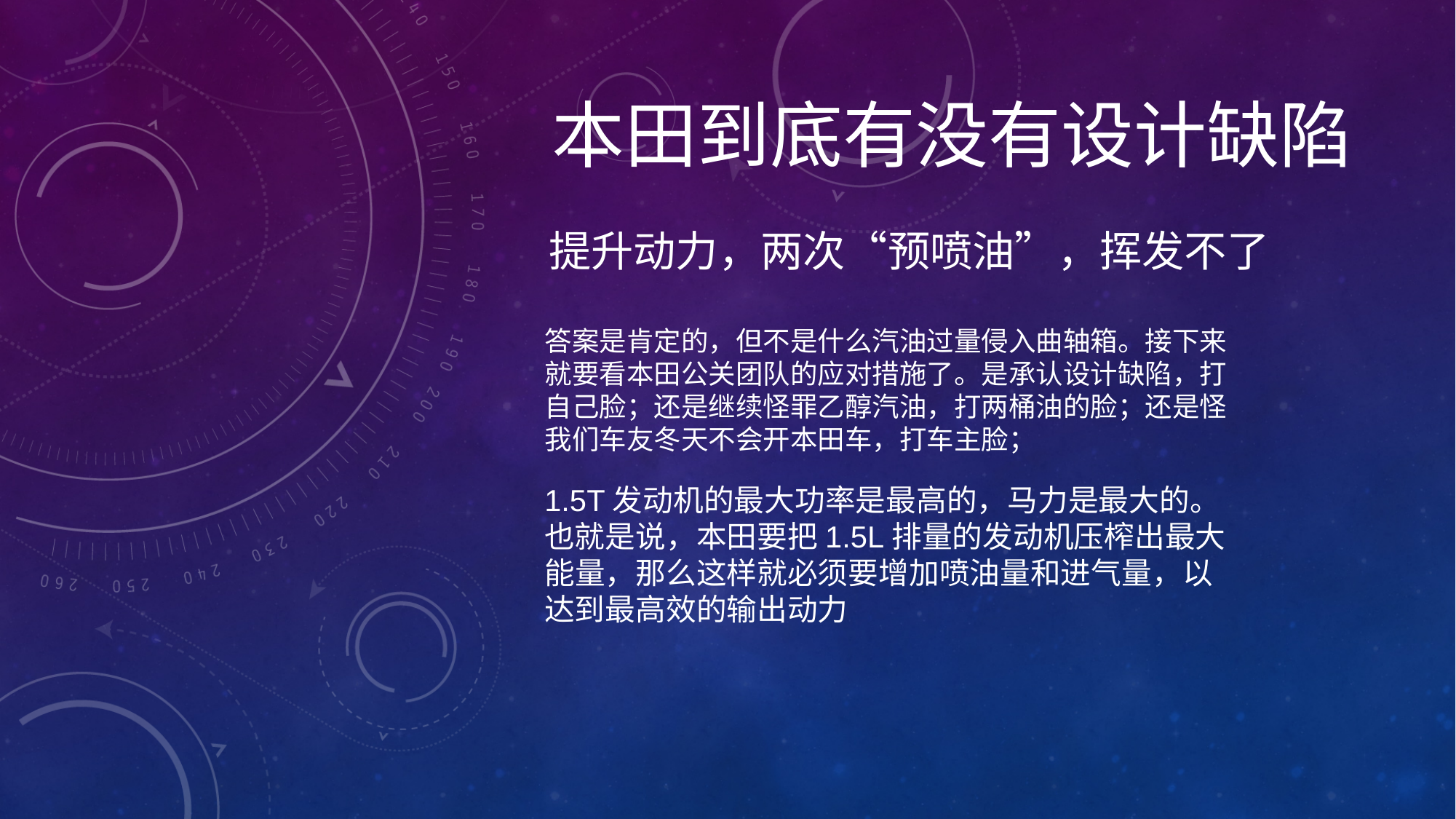

# 本田到底有没有设计缺陷
提升动力，两次“预喷油”，挥发不了
答案是肯定的，但不是什么汽油过量侵入曲轴箱。接下来就要看本田公关团队的应对措施了。是承认设计缺陷，打自己脸；还是继续怪罪乙醇汽油，打两桶油的脸；还是怪我们车友冬天不会开本田车，打车主脸；
1.5T发动机的最大功率是最高的，马力是最大的。也就是说，本田要把1.5L排量的发动机压榨出最大能量，那么这样就必须要增加喷油量和进气量，以达到最高效的输出动力